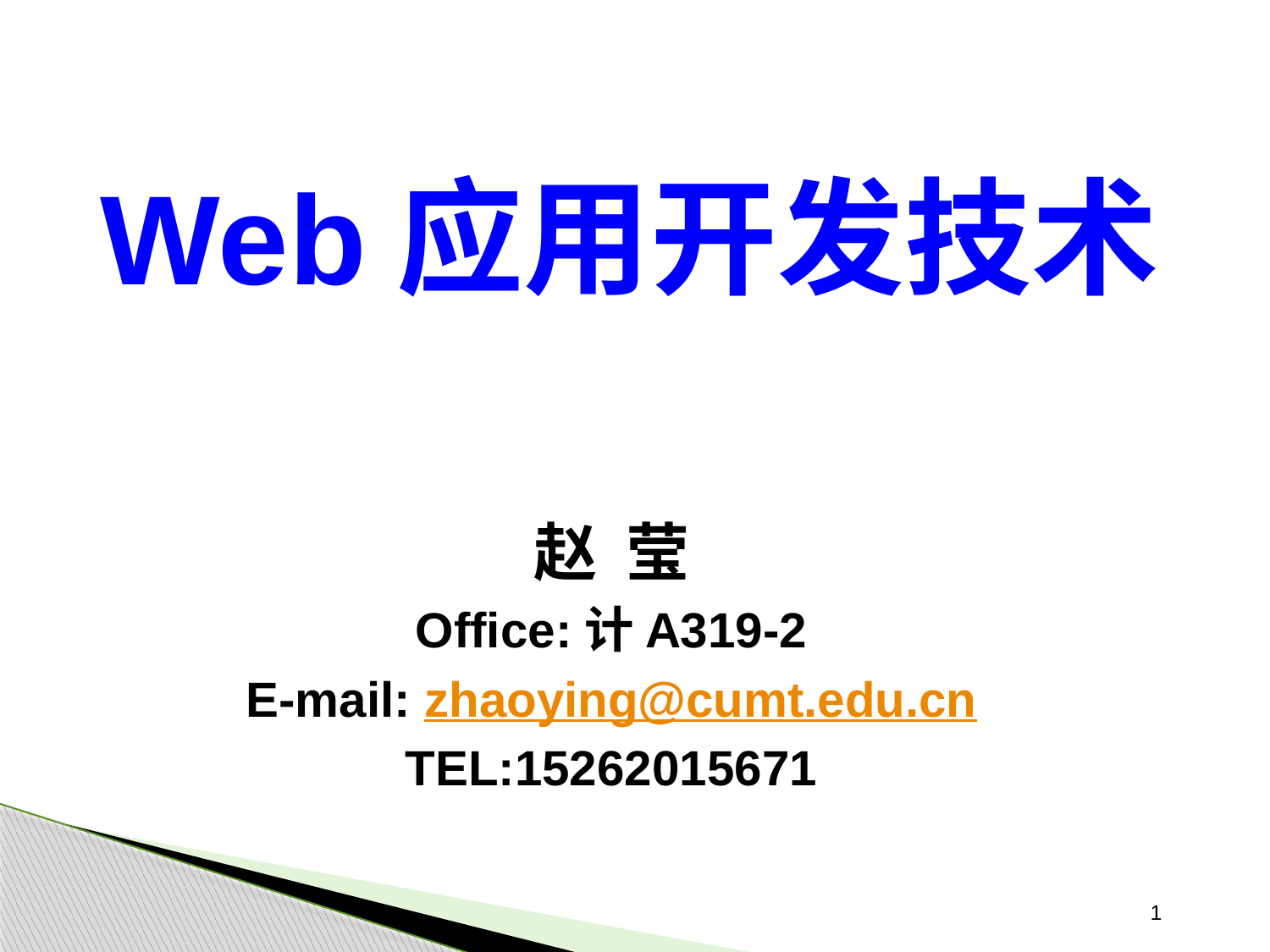

Web应用开发技术
赵  莹
Office:计A319-2
E-mail: zhaoying@cumt.edu.cn
TEL:15262015671
1